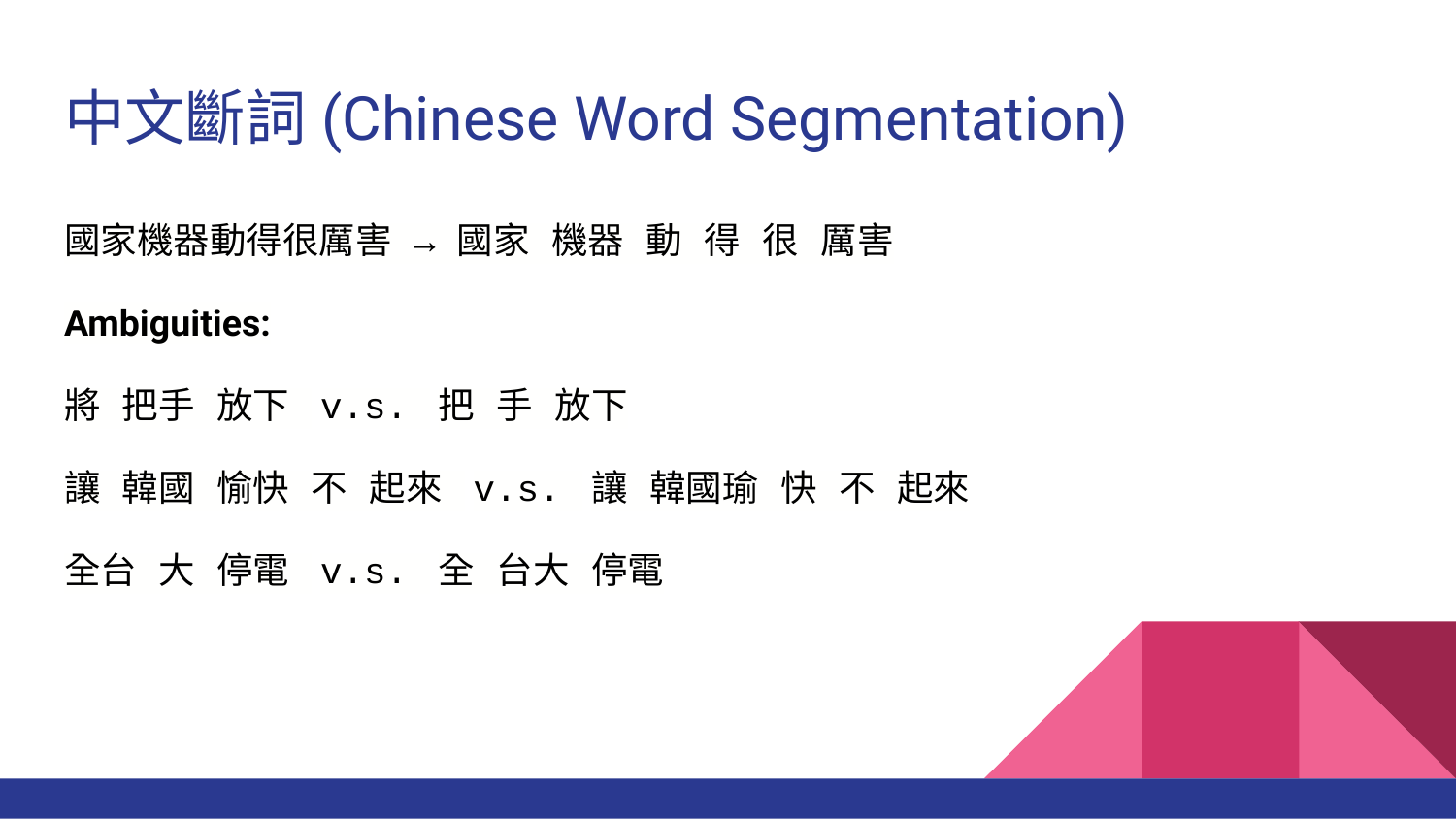

# 中文斷詞(Chinese Word Segmentation)
國家機器動得很厲害 → 國家 機器 動 得 很 厲害
Ambiguities:
將 把手 放下 v.s. 把 手 放下
讓 韓國 愉快 不 起來 v.s. 讓 韓國瑜 快 不 起來
全台 大 停電 v.s. 全 台大 停電